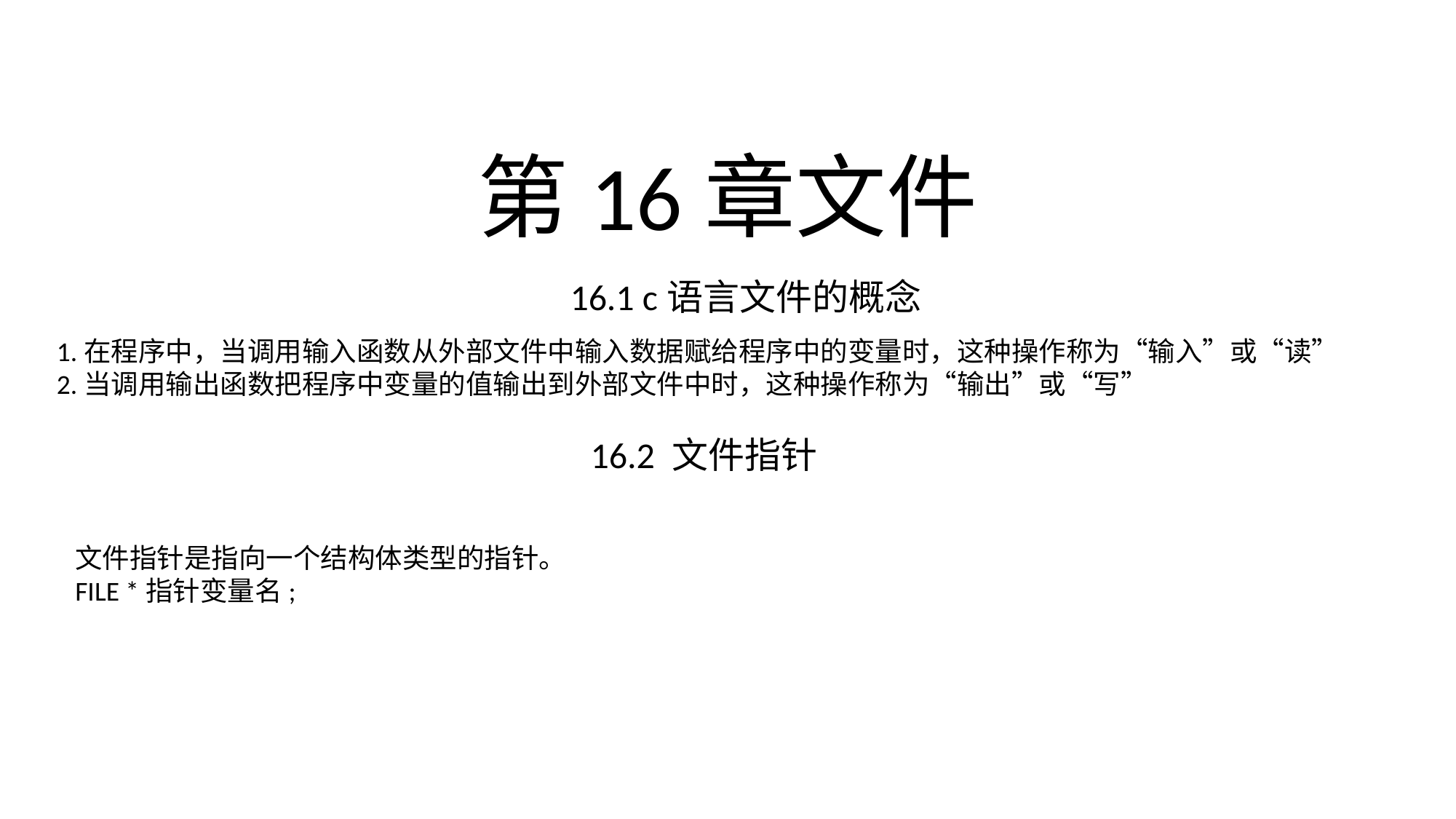

# 第16章文件
16.1 c语言文件的概念
1.在程序中，当调用输入函数从外部文件中输入数据赋给程序中的变量时，这种操作称为“输入”或“读”
2.当调用输出函数把程序中变量的值输出到外部文件中时，这种操作称为“输出”或“写”
16.2 文件指针
文件指针是指向一个结构体类型的指针。
FILE *指针变量名;